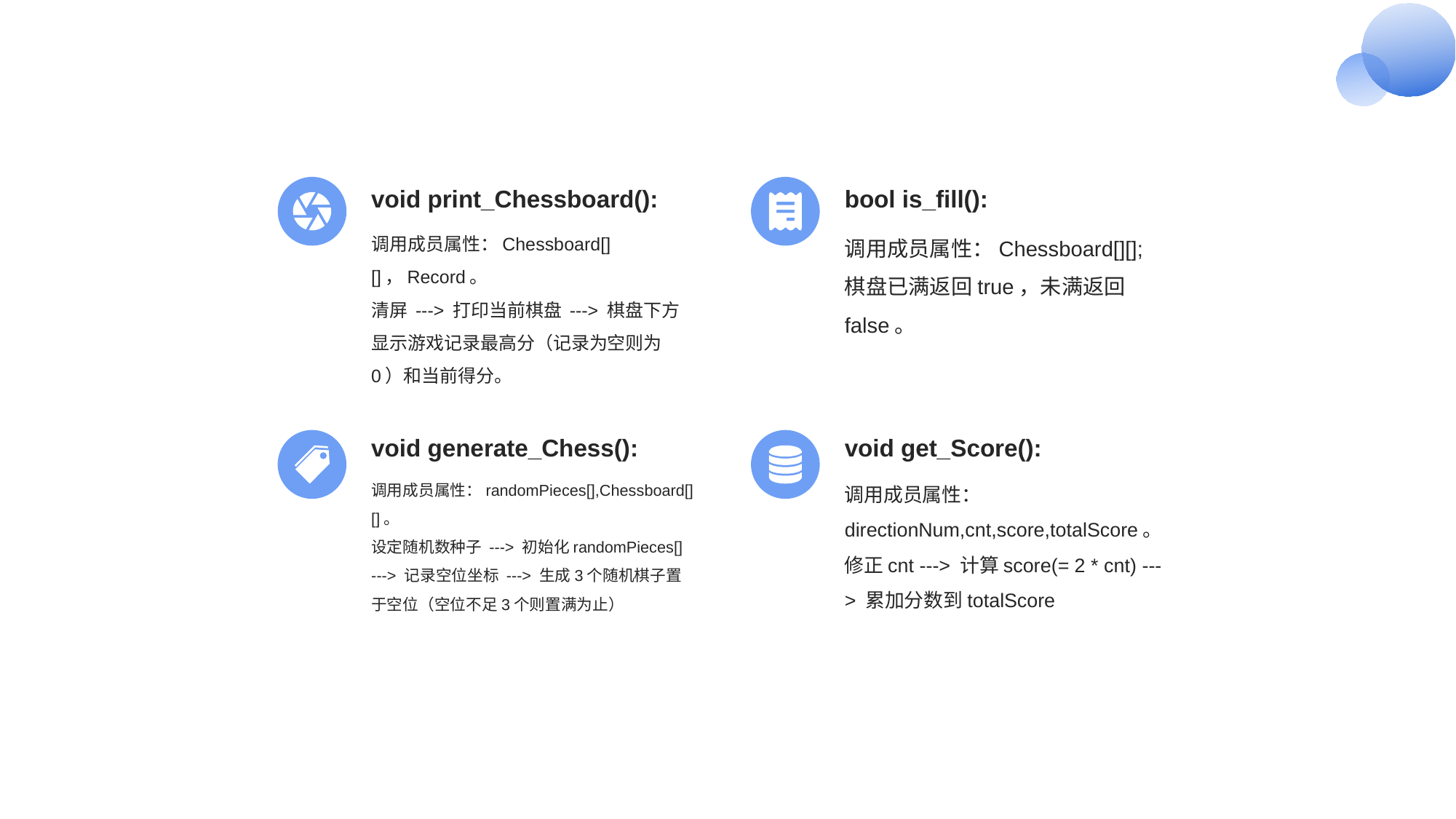

void print_Chessboard():
bool is_fill():

调用成员属性：Chessboard[][]，Record。
清屏 ---> 打印当前棋盘 ---> 棋盘下方显示游戏记录最高分（记录为空则为0）和当前得分。
调用成员属性：Chessboard[][];
棋盘已满返回true，未满返回false。
void generate_Chess():
void get_Score():

调用成员属性：randomPieces[],Chessboard[][]。
设定随机数种子 ---> 初始化randomPieces[] ---> 记录空位坐标 ---> 生成3个随机棋子置于空位（空位不足3个则置满为止）
调用成员属性：directionNum,cnt,score,totalScore。
修正cnt ---> 计算score(= 2 * cnt) ---> 累加分数到totalScore